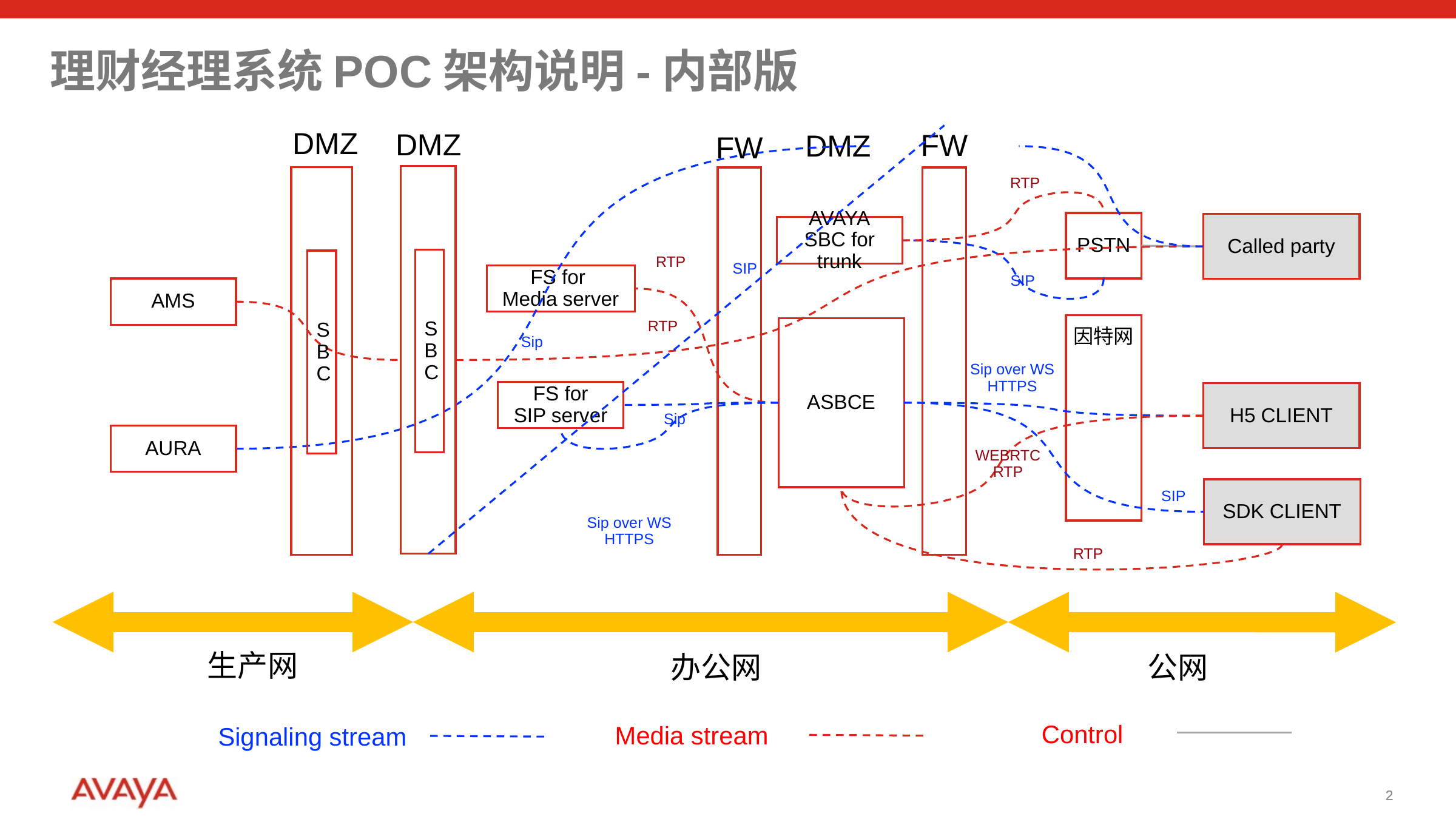

理财经理系统POC架构说明-内部版
DMZ
DMZ
FW
DMZ
FW

RTP
PSTN
Called party
AVAYA SBC for trunk
SBC
RTP
SBC
SIP
FS for
Media server
SIP
AMS
RTP

ASBCE
因特网
Sip
Sip over WS
HTTPS
FS for
SIP server
H5 CLIENT
Sip
AURA
WEBRTC RTP
SDK CLIENT
SIP
Sip over WS
HTTPS
RTP
生产网
办公网
公网
Control
Media stream
Signaling stream